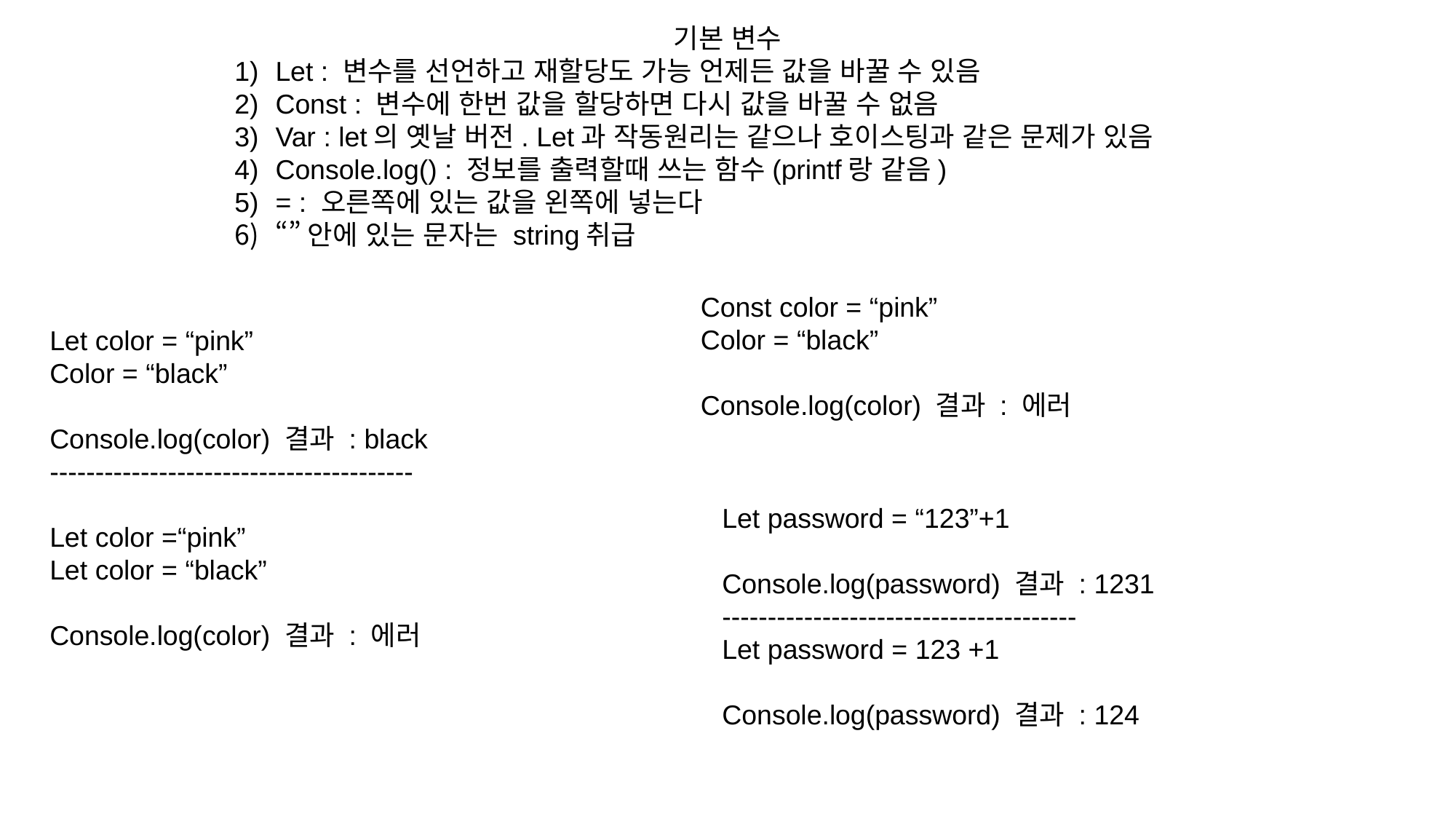

기본 변수
Let : 변수를 선언하고 재할당도 가능 언제든 값을 바꿀 수 있음
Const : 변수에 한번 값을 할당하면 다시 값을 바꿀 수 없음
Var : let의 옛날 버전. Let과 작동원리는 같으나 호이스팅과 같은 문제가 있음
Console.log() : 정보를 출력할때 쓰는 함수(printf랑 같음)
= : 오른쪽에 있는 값을 왼쪽에 넣는다
“”안에 있는 문자는 string취급

Const color = “pink”
Color = “black”

Console.log(color) 결과 : 에러
Let color = “pink”
Color = “black”

Console.log(color) 결과 : black
----------------------------------------

Let color =“pink”
Let color = “black”

Console.log(color) 결과 : 에러

Let password = “123”+1

Console.log(password) 결과 : 1231
---------------------------------------
Let password = 123 +1

Console.log(password) 결과 : 124